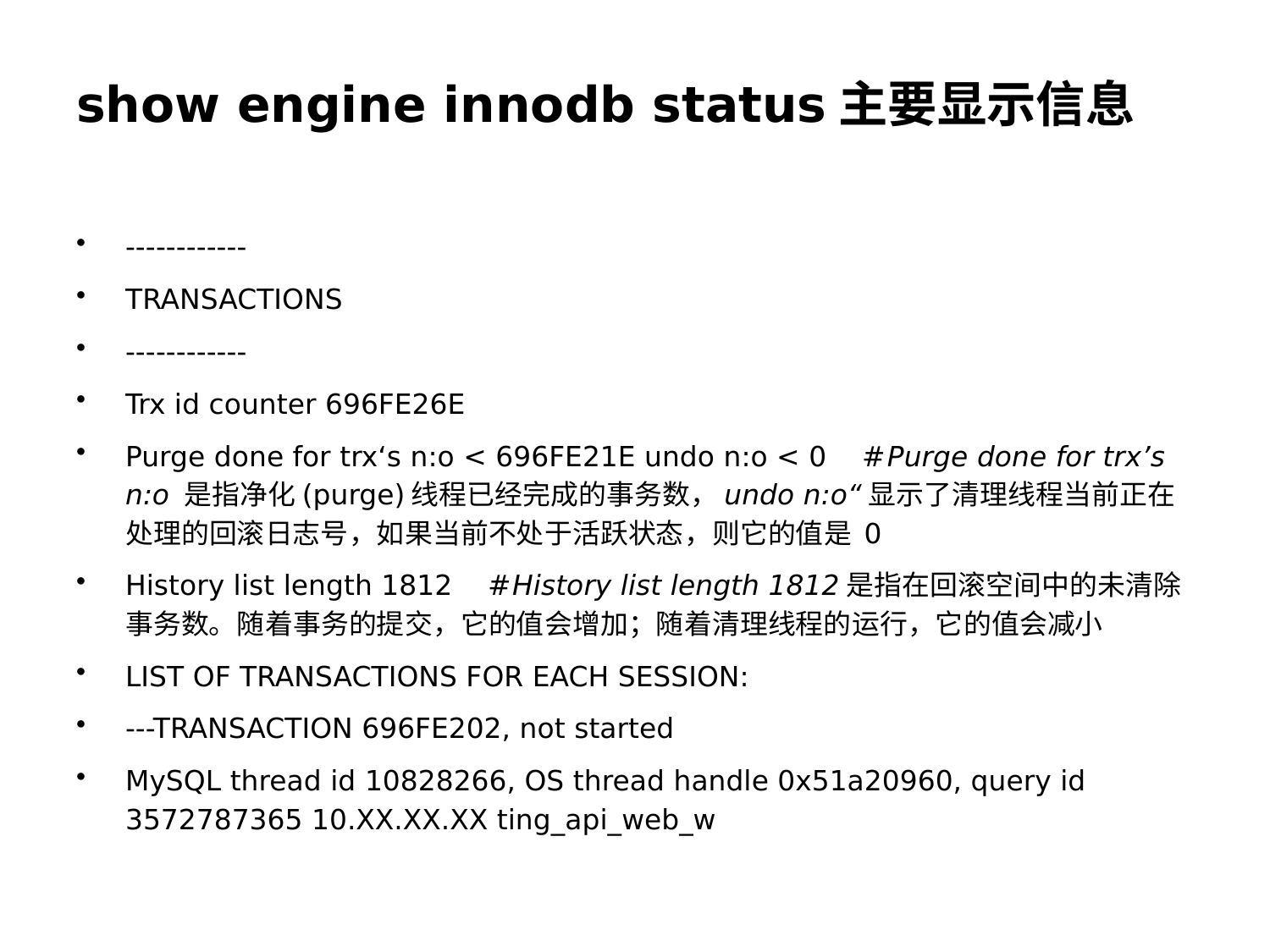

# show engine innodb status主要显示信息
------------
TRANSACTIONS
------------
Trx id counter 696FE26E
Purge done for trx‘s n:o < 696FE21E undo n:o < 0    #Purge done for trx’s n:o 是指净化(purge)线程已经完成的事务数，undo n:o“显示了清理线程当前正在处理的回滚日志号，如果当前不处于活跃状态，则它的值是 0
History list length 1812    #History list length 1812是指在回滚空间中的未清除事务数。随着事务的提交，它的值会增加；随着清理线程的运行，它的值会减小
LIST OF TRANSACTIONS FOR EACH SESSION:
---TRANSACTION 696FE202, not started
MySQL thread id 10828266, OS thread handle 0x51a20960, query id 3572787365 10.XX.XX.XX ting_api_web_w